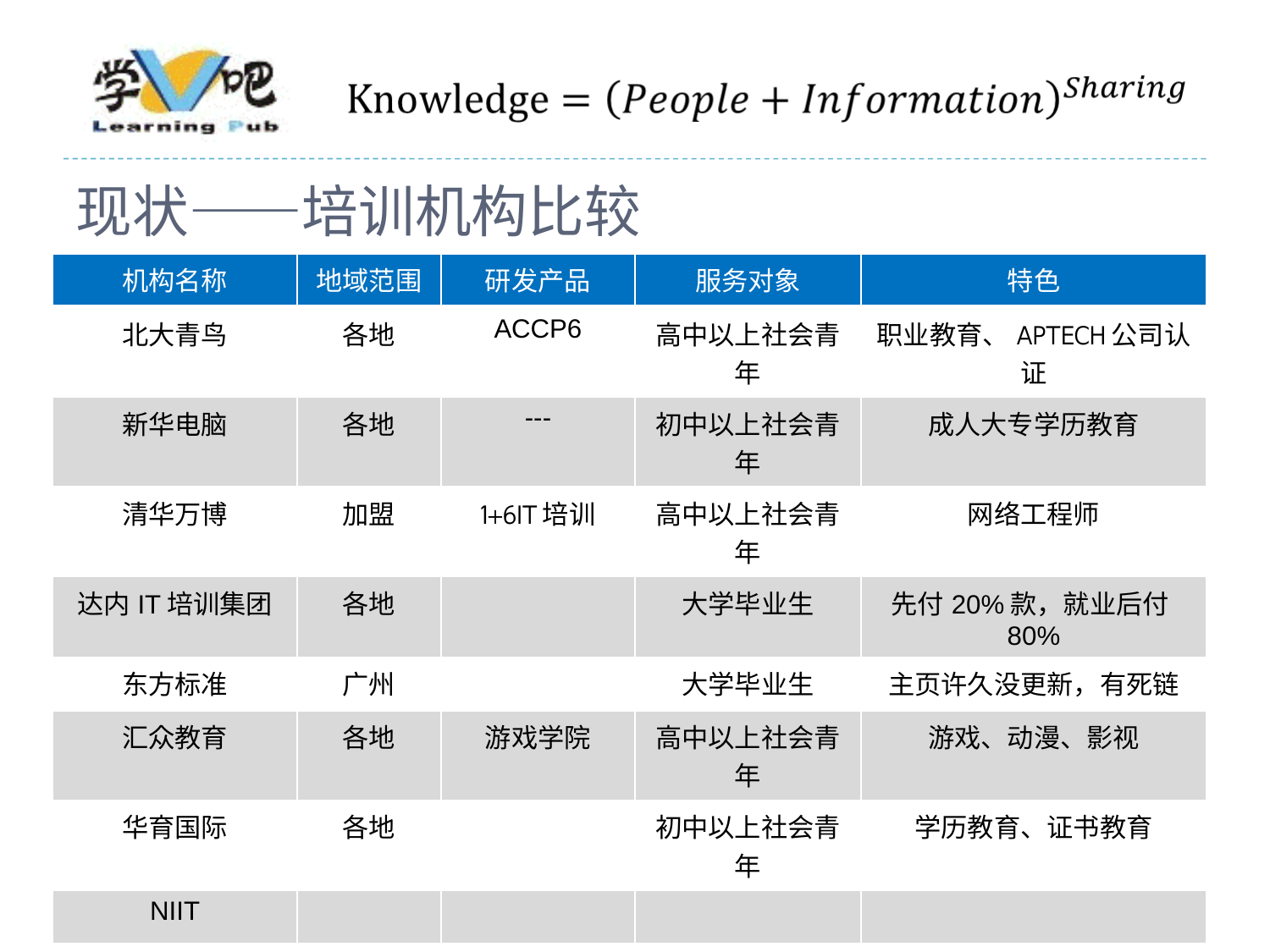

现状——培训机构比较
| 机构名称 | 地域范围 | 研发产品 | 服务对象 | 特色 |
| --- | --- | --- | --- | --- |
| 北大青鸟 | 各地 | ACCP6 | 高中以上社会青年 | 职业教育、APTECH公司认证 |
| 新华电脑 | 各地 | --- | 初中以上社会青年 | 成人大专学历教育 |
| 清华万博 | 加盟 | 1+6IT培训 | 高中以上社会青年 | 网络工程师 |
| 达内IT培训集团 | 各地 |  | 大学毕业生 | 先付20%款，就业后付80% |
| 东方标准 | 广州 |  | 大学毕业生 | 主页许久没更新，有死链 |
| 汇众教育 | 各地 | 游戏学院 | 高中以上社会青年 | 游戏、动漫、影视 |
| 华育国际 | 各地 |  | 初中以上社会青年 | 学历教育、证书教育 |
| NIIT |  |  |  |  |
| ITAT教育 | 全国 |  | 大中院校 | 教育部、普及性实用技术 |
| MY |  |  |  |  |
第21页
未经书面授权，谢绝用于任何商业用途。